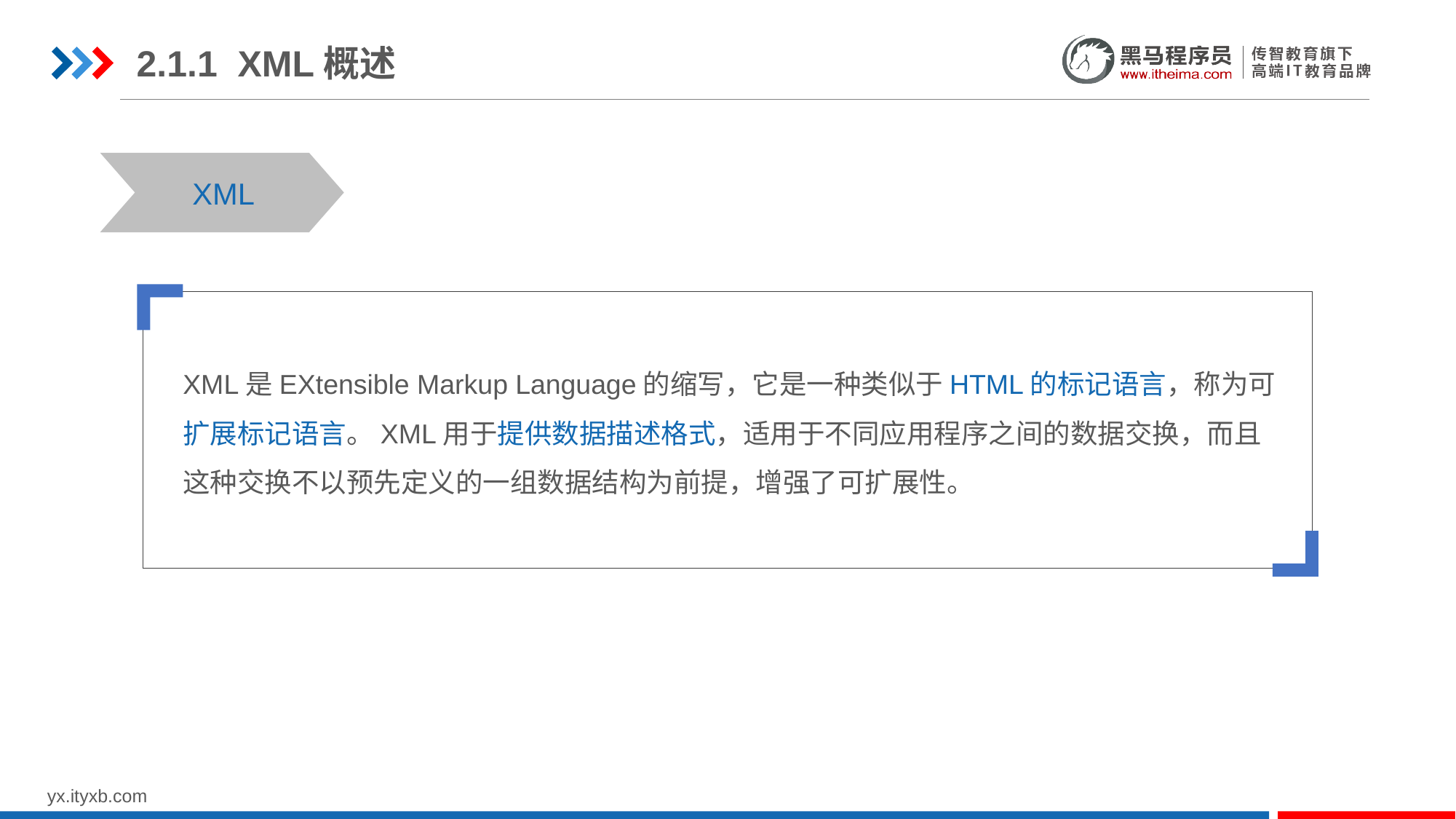

2.1.1  XML概述

XML

XML是EXtensible Markup Language的缩写，它是一种类似于HTML的标记语言，称为可扩展标记语言。XML用于提供数据描述格式，适用于不同应用程序之间的数据交换，而且这种交换不以预先定义的一组数据结构为前提，增强了可扩展性。